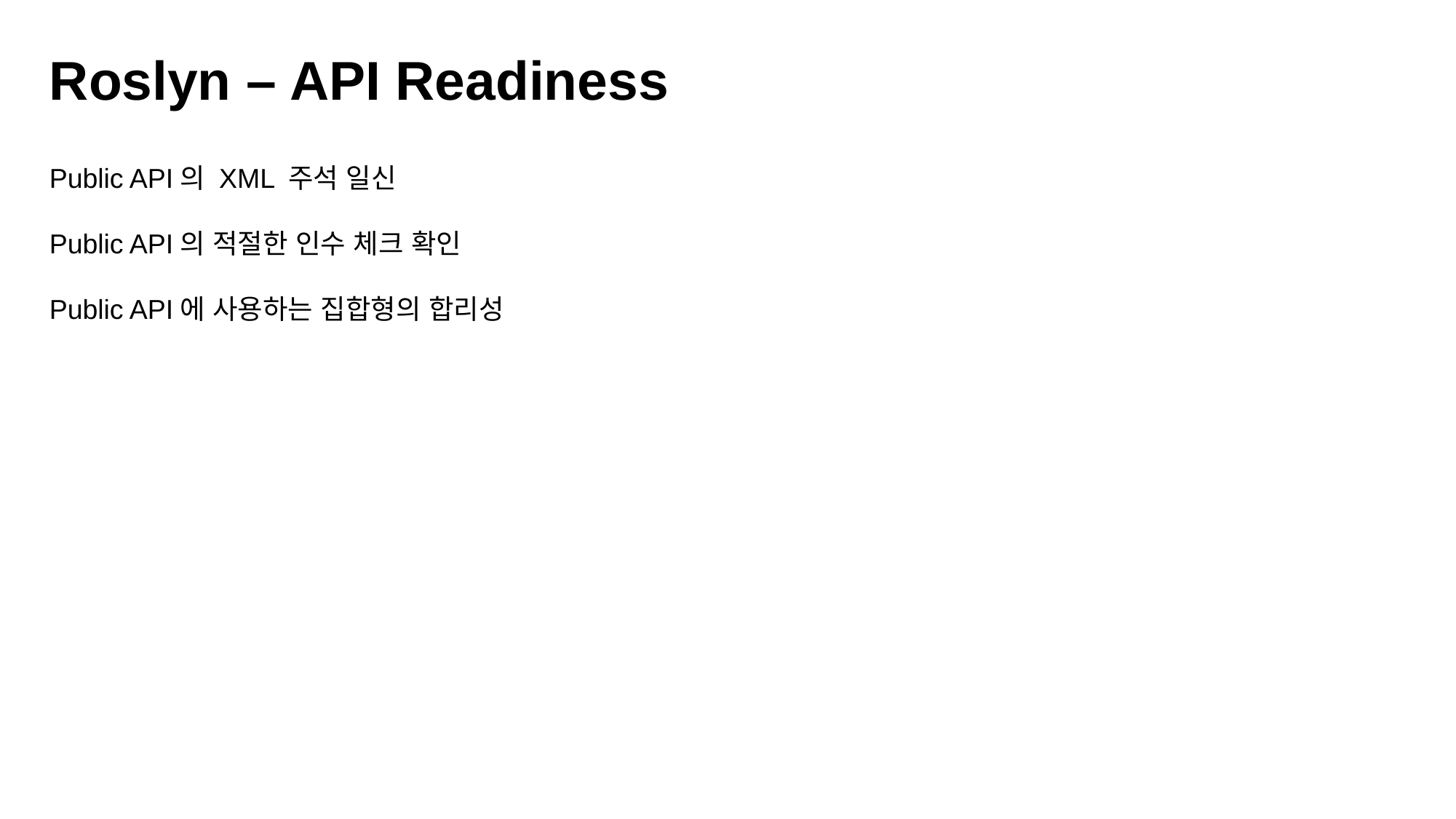

Roslyn – API Readiness
Public API의 XML 주석 일신
Public API의 적절한 인수 체크 확인
Public API에 사용하는 집합형의 합리성